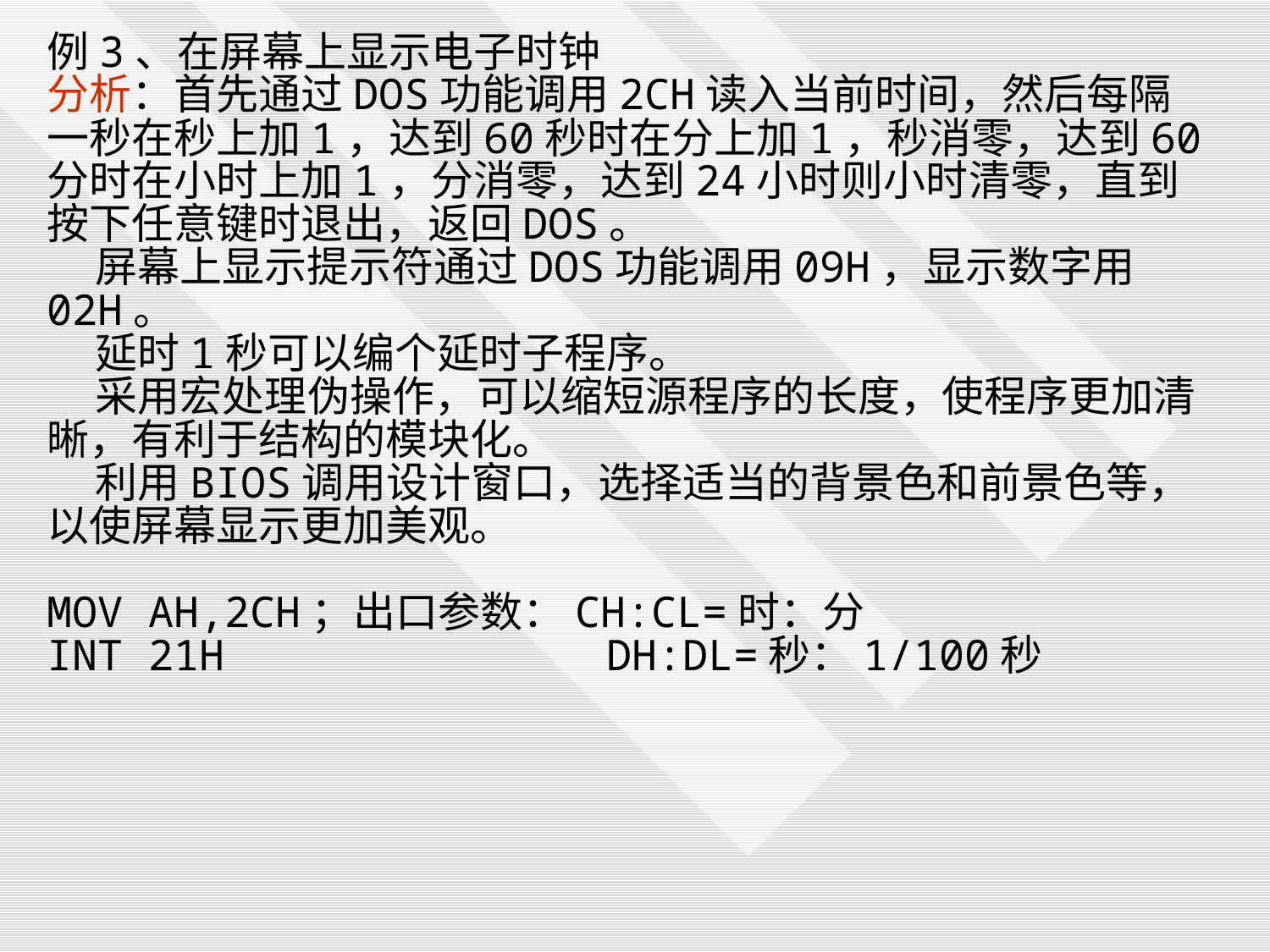

例3、在屏幕上显示电子时钟
分析：首先通过DOS功能调用2CH读入当前时间，然后每隔一秒在秒上加1，达到60秒时在分上加1，秒消零，达到60分时在小时上加1，分消零，达到24小时则小时清零，直到按下任意键时退出，返回DOS。
    屏幕上显示提示符通过DOS功能调用09H，显示数字用02H。
    延时1秒可以编个延时子程序。
    采用宏处理伪操作，可以缩短源程序的长度，使程序更加清晰，有利于结构的模块化。
    利用BIOS调用设计窗口，选择适当的背景色和前景色等，以使屏幕显示更加美观。

MOV AH,2CH；出口参数：CH:CL=时：分
INT 21H               DH:DL=秒：1/100秒